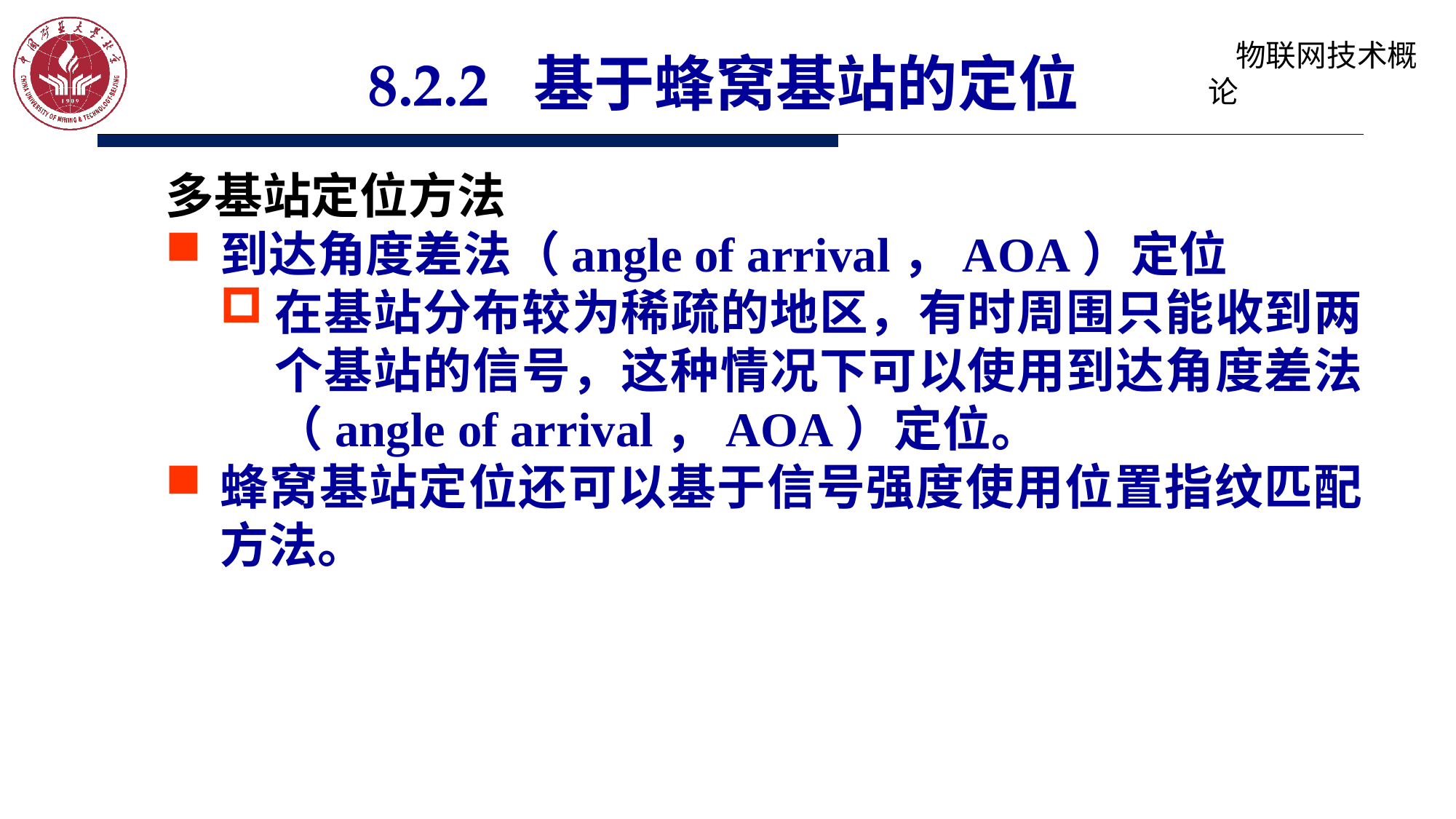

# 8.2.2  基于蜂窝基站的定位
多基站定位方法
到达角度差法（angle of arrival，AOA）定位
在基站分布较为稀疏的地区，有时周围只能收到两个基站的信号，这种情况下可以使用到达角度差法（angle of arrival，AOA）定位。
蜂窝基站定位还可以基于信号强度使用位置指纹匹配方法。